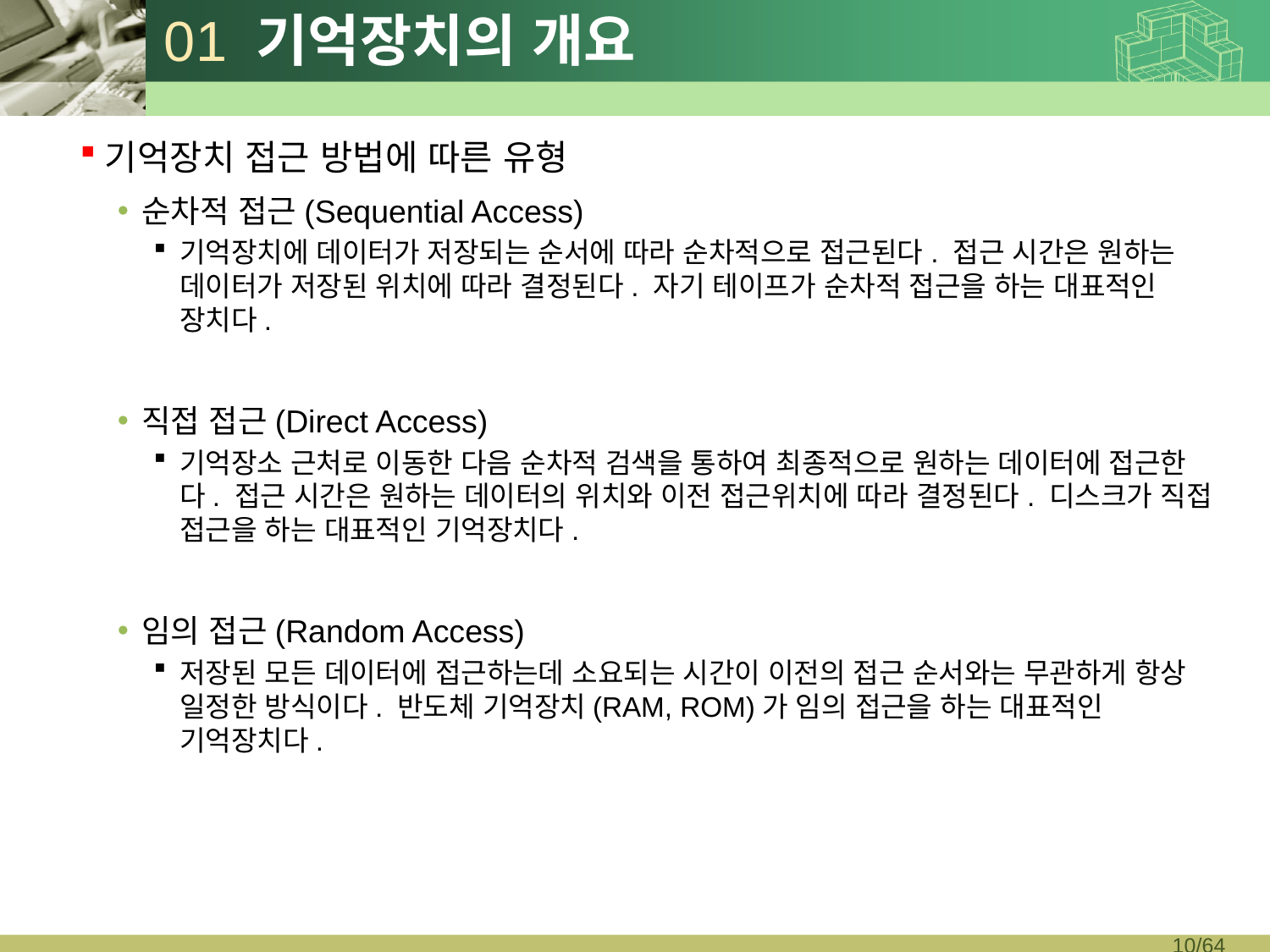

# 01 기억장치의 개요
기억장치 접근 방법에 따른 유형
순차적 접근(Sequential Access)
기억장치에 데이터가 저장되는 순서에 따라 순차적으로 접근된다. 접근 시간은 원하는 데이터가 저장된 위치에 따라 결정된다. 자기 테이프가 순차적 접근을 하는 대표적인 장치다.

직접 접근(Direct Access)
기억장소 근처로 이동한 다음 순차적 검색을 통하여 최종적으로 원하는 데이터에 접근한다. 접근 시간은 원하는 데이터의 위치와 이전 접근위치에 따라 결정된다. 디스크가 직접 접근을 하는 대표적인 기억장치다.

임의 접근(Random Access)
저장된 모든 데이터에 접근하는데 소요되는 시간이 이전의 접근 순서와는 무관하게 항상 일정한 방식이다. 반도체 기억장치(RAM, ROM)가 임의 접근을 하는 대표적인 기억장치다.